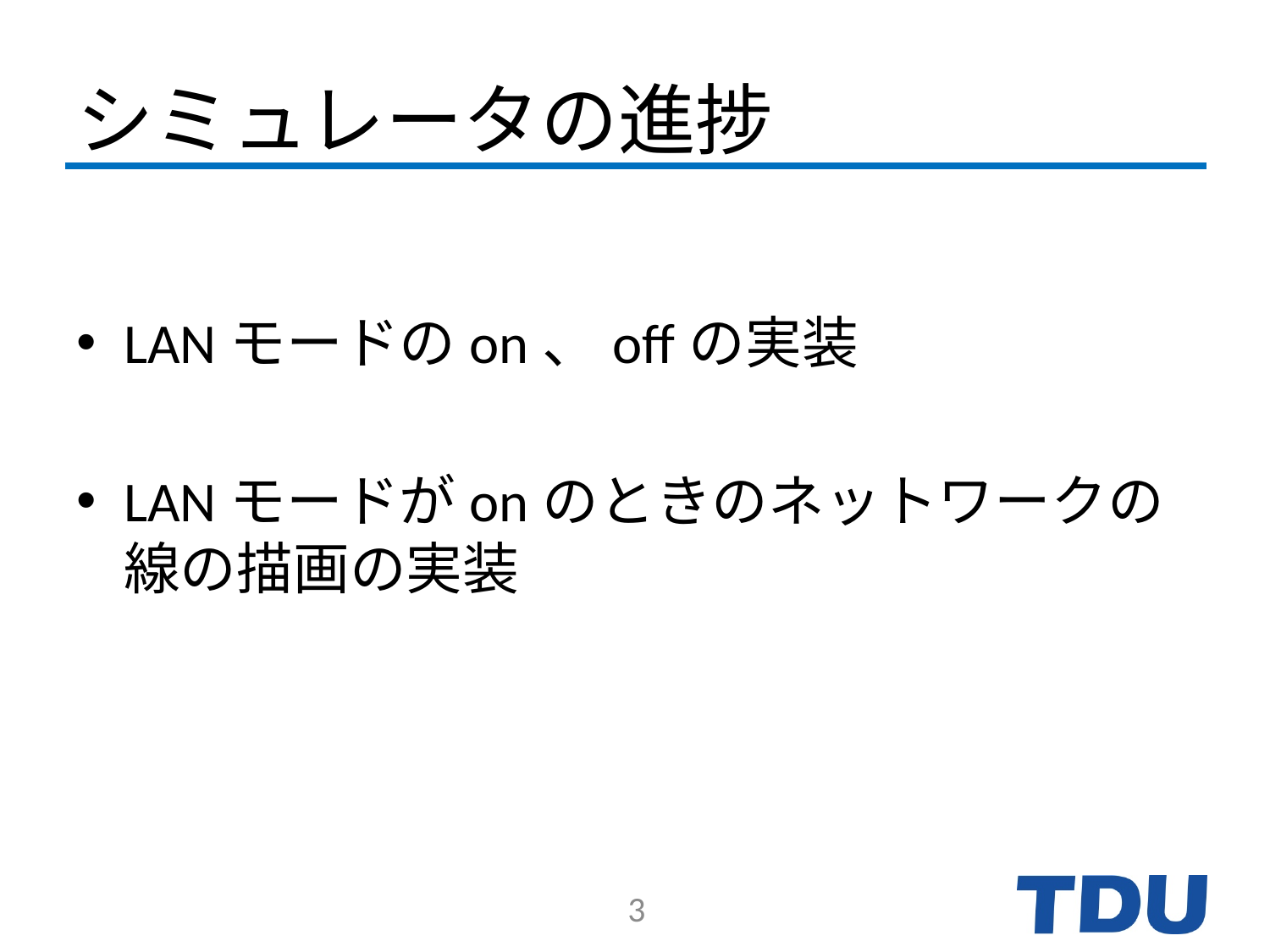

# シミュレータの進捗

LANモードのon、offの実装

LANモードがonのときのネットワークの線の描画の実装
3